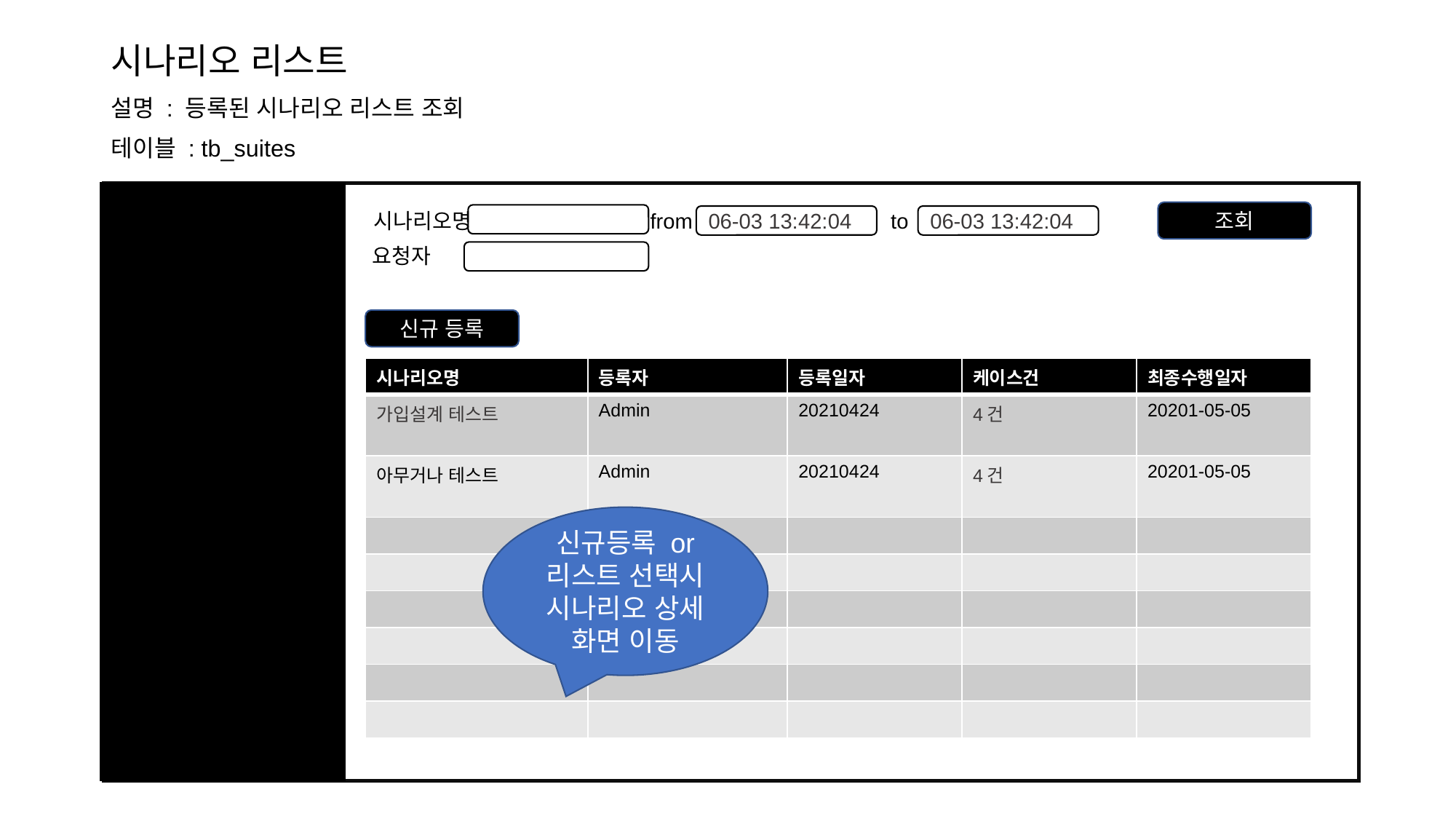

시나리오 리스트
설명 : 등록된 시나리오 리스트 조회
테이블 : tb_suites

from
to
조회
시나리오명

06-03 13:42:04
06-03 13:42:04
요청자

신규 등록
| 시나리오명 | 등록자 | 등록일자 | 케이스건 | 최종수행일자 |
| --- | --- | --- | --- | --- |
| 가입설계 테스트 | Admin | 20210424 | 4건 | 20201-05-05 |
| 아무거나 테스트 | Admin | 20210424 | 4건 | 20201-05-05 |
|  |  |  |  |  |
|  |  |  |  |  |
|  |  |  |  |  |
|  |  |  |  |  |
|  |  |  |  |  |
|  |  |  |  |  |
신규등록 or 리스트 선택시 시나리오 상세 화면 이동